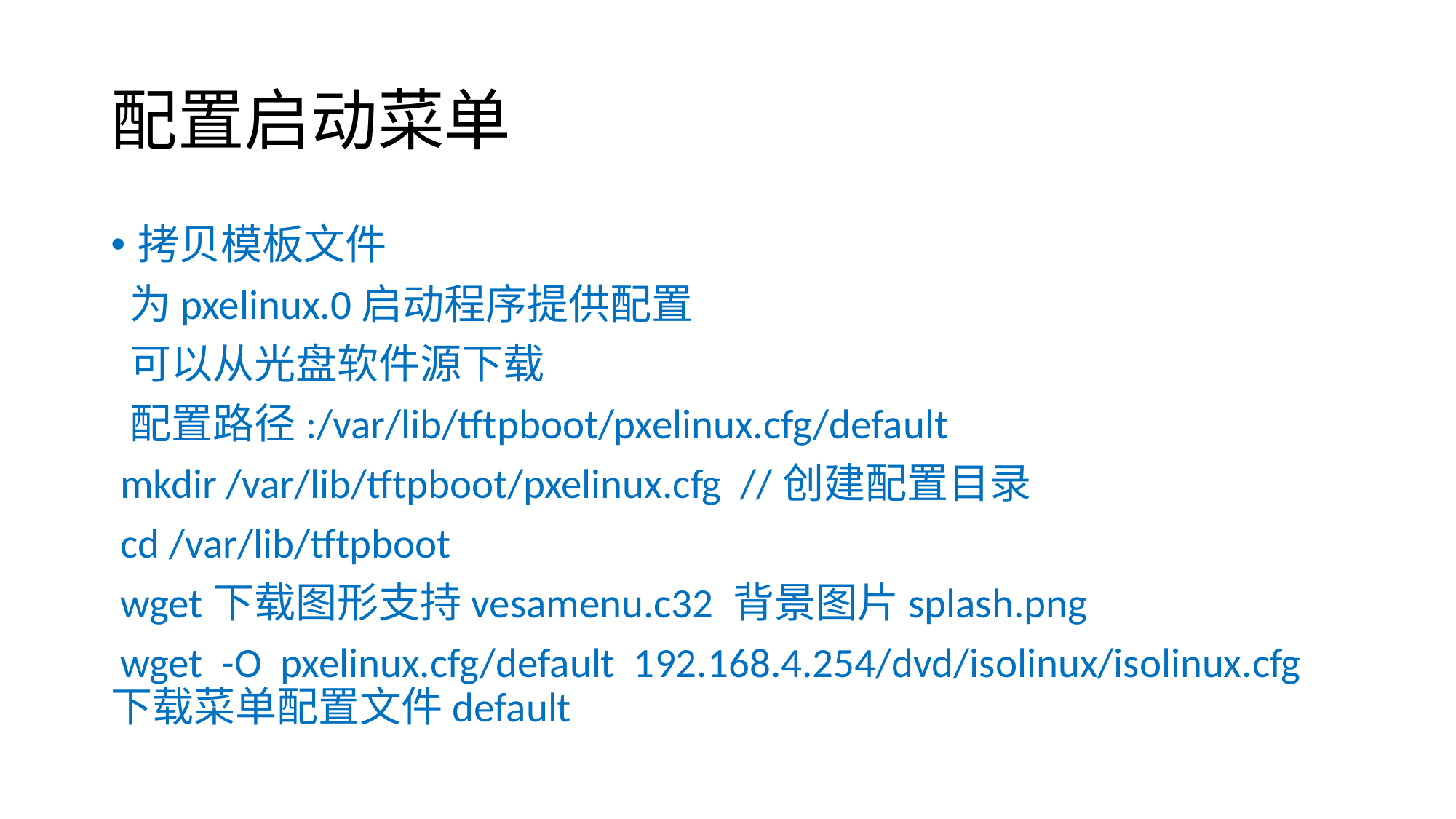

# 配置启动菜单
拷贝模板文件
 为pxelinux.0启动程序提供配置
 可以从光盘软件源下载
 配置路径:/var/lib/tftpboot/pxelinux.cfg/default
 mkdir /var/lib/tftpboot/pxelinux.cfg  //创建配置目录
 cd /var/lib/tftpboot
 wget下载图形支持vesamenu.c32 背景图片splash.png
 wget  -O  pxelinux.cfg/default  192.168.4.254/dvd/isolinux/isolinux.cfg 下载菜单配置文件default